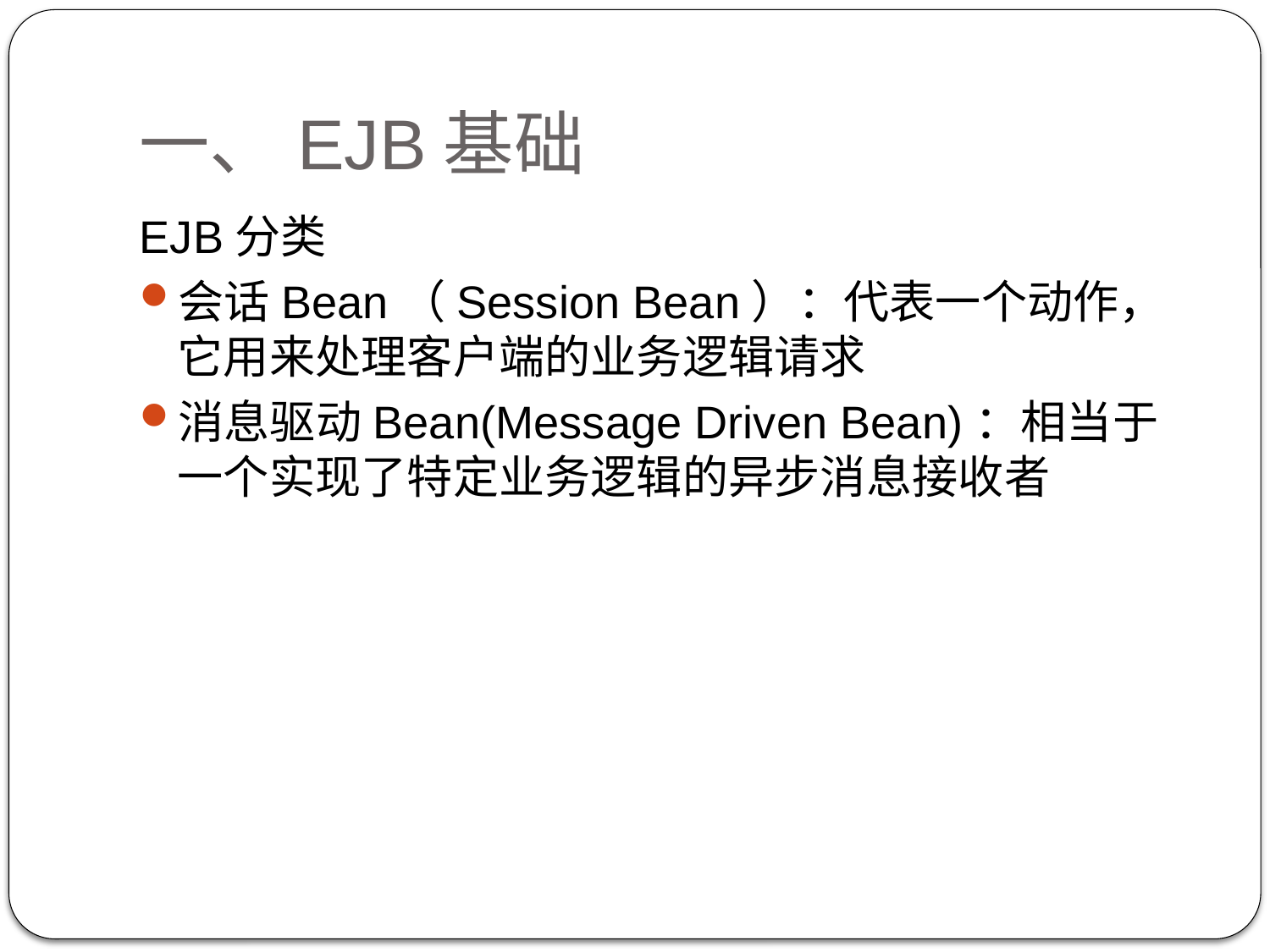

# 一、EJB基础
EJB分类
会话Bean（Session Bean）：代表一个动作，它用来处理客户端的业务逻辑请求
消息驱动Bean(Message Driven Bean)：相当于一个实现了特定业务逻辑的异步消息接收者